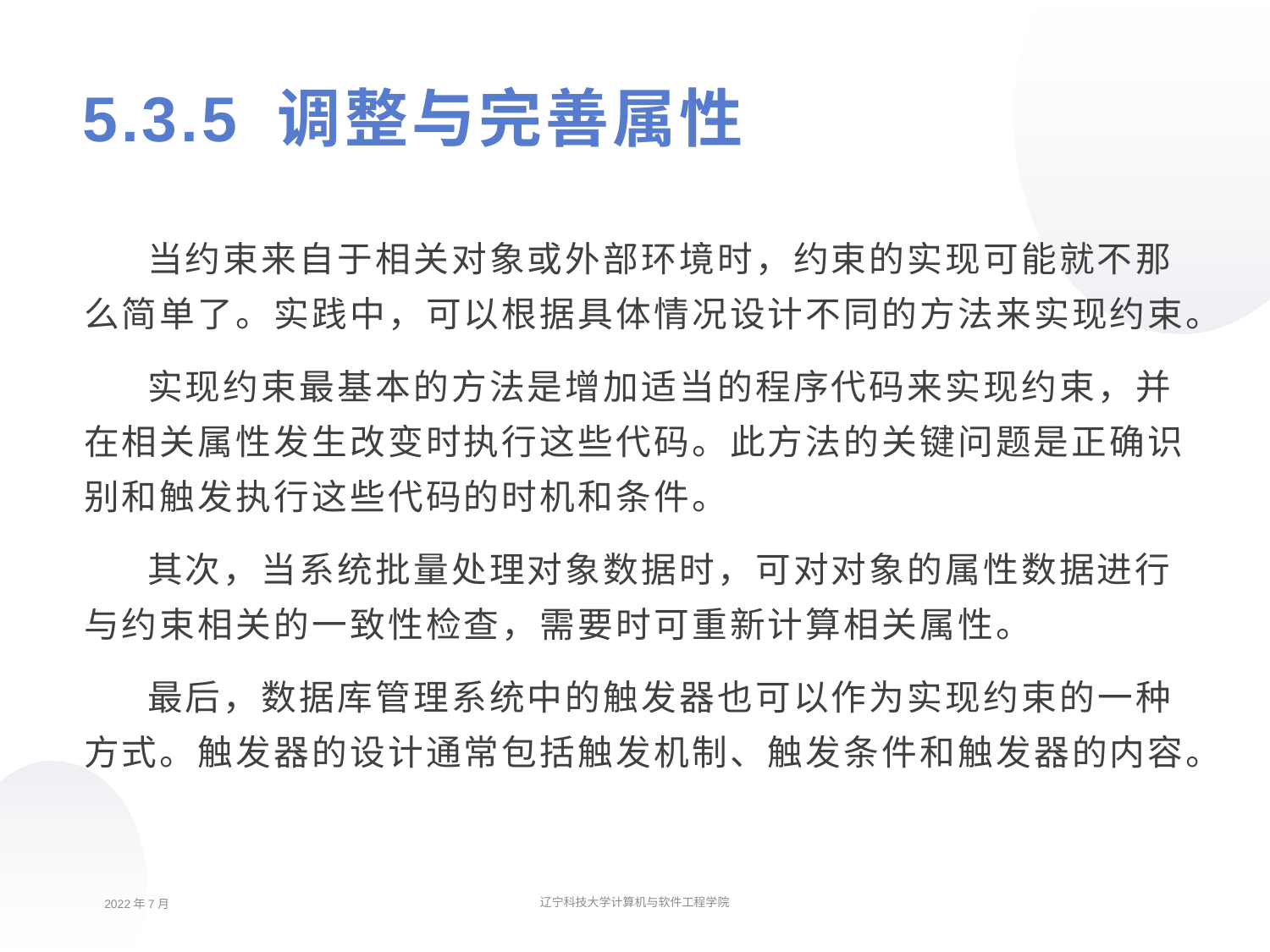

# 5.3.5 调整与完善属性
当约束来自于相关对象或外部环境时，约束的实现可能就不那么简单了。实践中，可以根据具体情况设计不同的方法来实现约束。
实现约束最基本的方法是增加适当的程序代码来实现约束，并在相关属性发生改变时执行这些代码。此方法的关键问题是正确识别和触发执行这些代码的时机和条件。
其次，当系统批量处理对象数据时，可对对象的属性数据进行与约束相关的一致性检查，需要时可重新计算相关属性。
最后，数据库管理系统中的触发器也可以作为实现约束的一种方式。触发器的设计通常包括触发机制、触发条件和触发器的内容。

2022年7月
辽宁科技大学计算机与软件工程学院
106